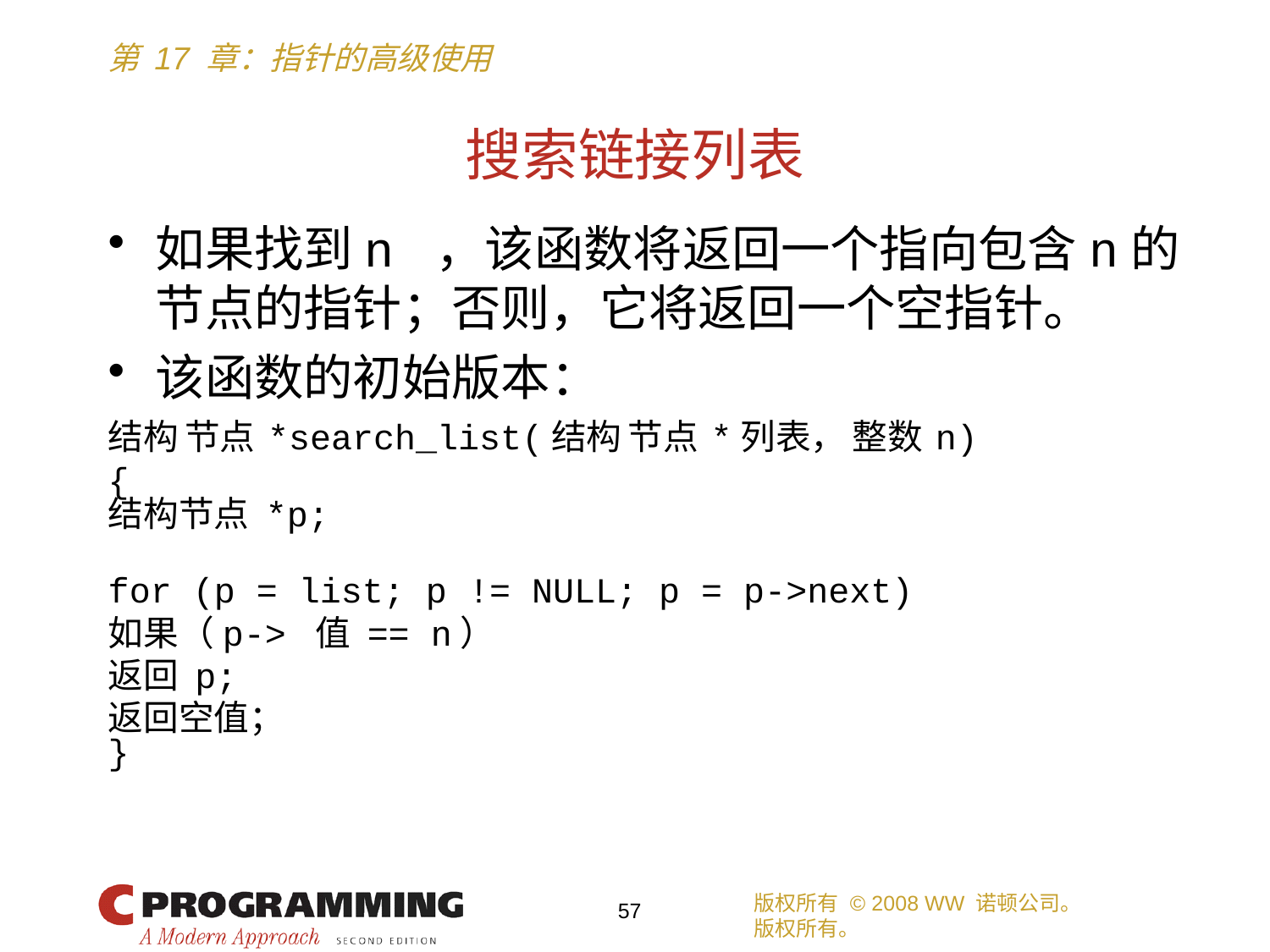

# 搜索链接列表
如果找到n ，该函数将返回一个指向包含n的节点的指针；否则，它将返回一个空指针。
该函数的初始版本：
结构 节点 *search_list(结构 节点 *列表， 整数 n)
{
结构节点 *p;

for (p = list; p != NULL; p = p->next)
如果（p-> 值 == n）
返回 p;
返回空值；
}
版权所有 © 2008 WW 诺顿公司。
版权所有。
57